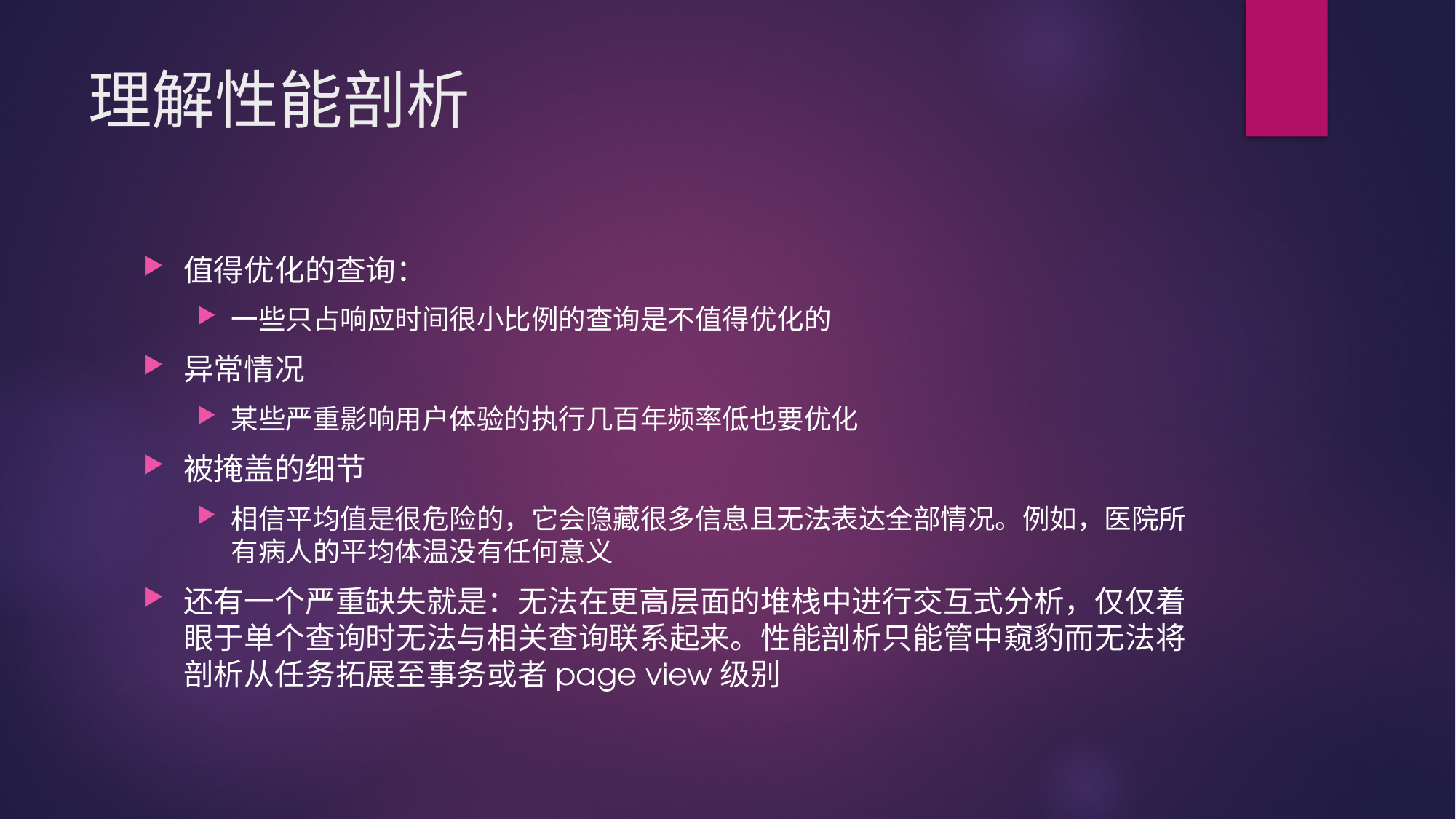

# 理解性能剖析
值得优化的查询：
一些只占响应时间很小比例的查询是不值得优化的
异常情况
某些严重影响用户体验的执行几百年频率低也要优化
被掩盖的细节
相信平均值是很危险的，它会隐藏很多信息且无法表达全部情况。例如，医院所有病人的平均体温没有任何意义
还有一个严重缺失就是：无法在更高层面的堆栈中进行交互式分析，仅仅着眼于单个查询时无法与相关查询联系起来。性能剖析只能管中窥豹而无法将剖析从任务拓展至事务或者page view级别